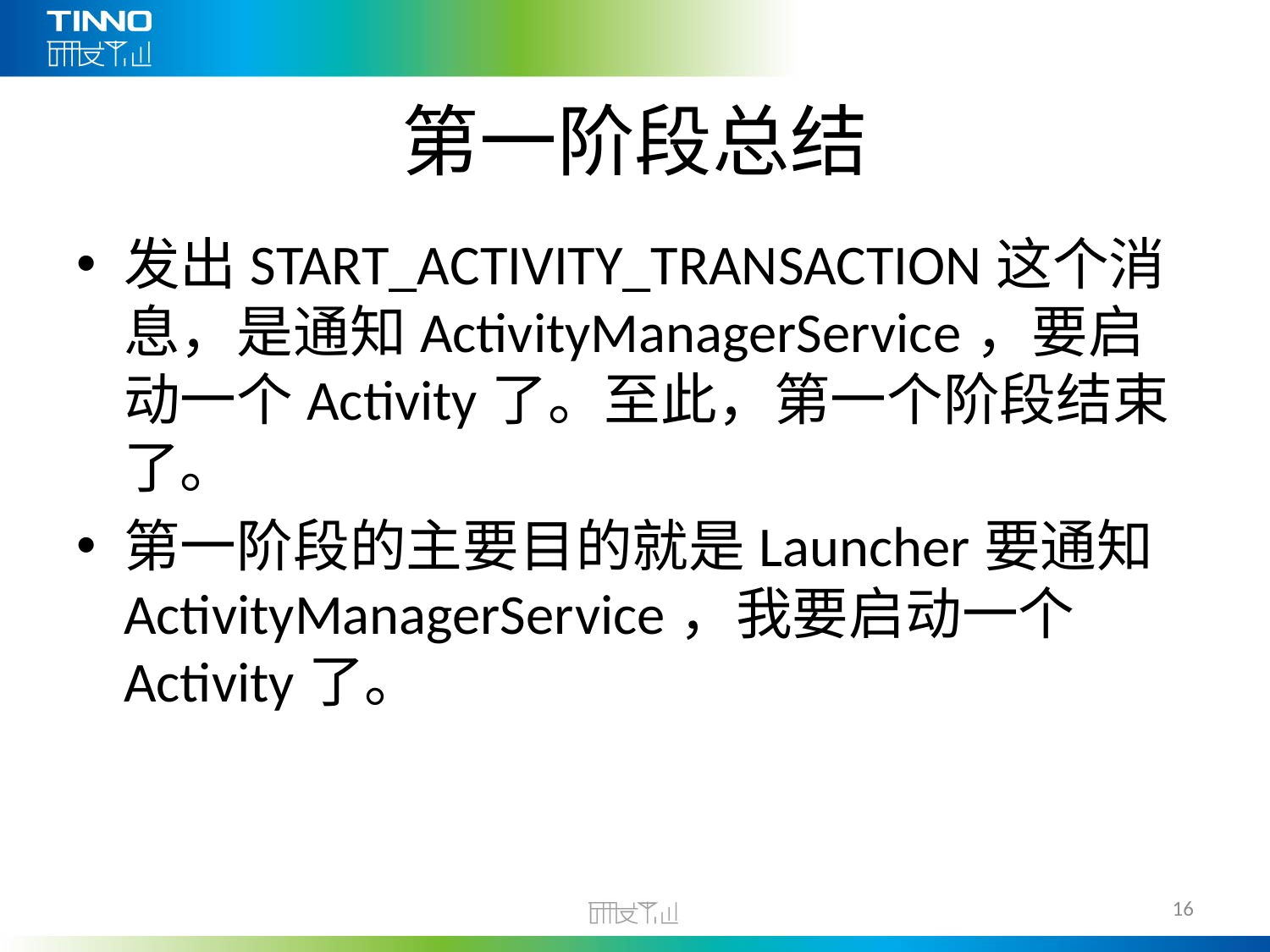

# 第一阶段总结
发出START_ACTIVITY_TRANSACTION这个消息，是通知ActivityManagerService，要启动一个Activity了。至此，第一个阶段结束了。
第一阶段的主要目的就是Launcher要通知ActivityManagerService，我要启动一个Activity了。

16